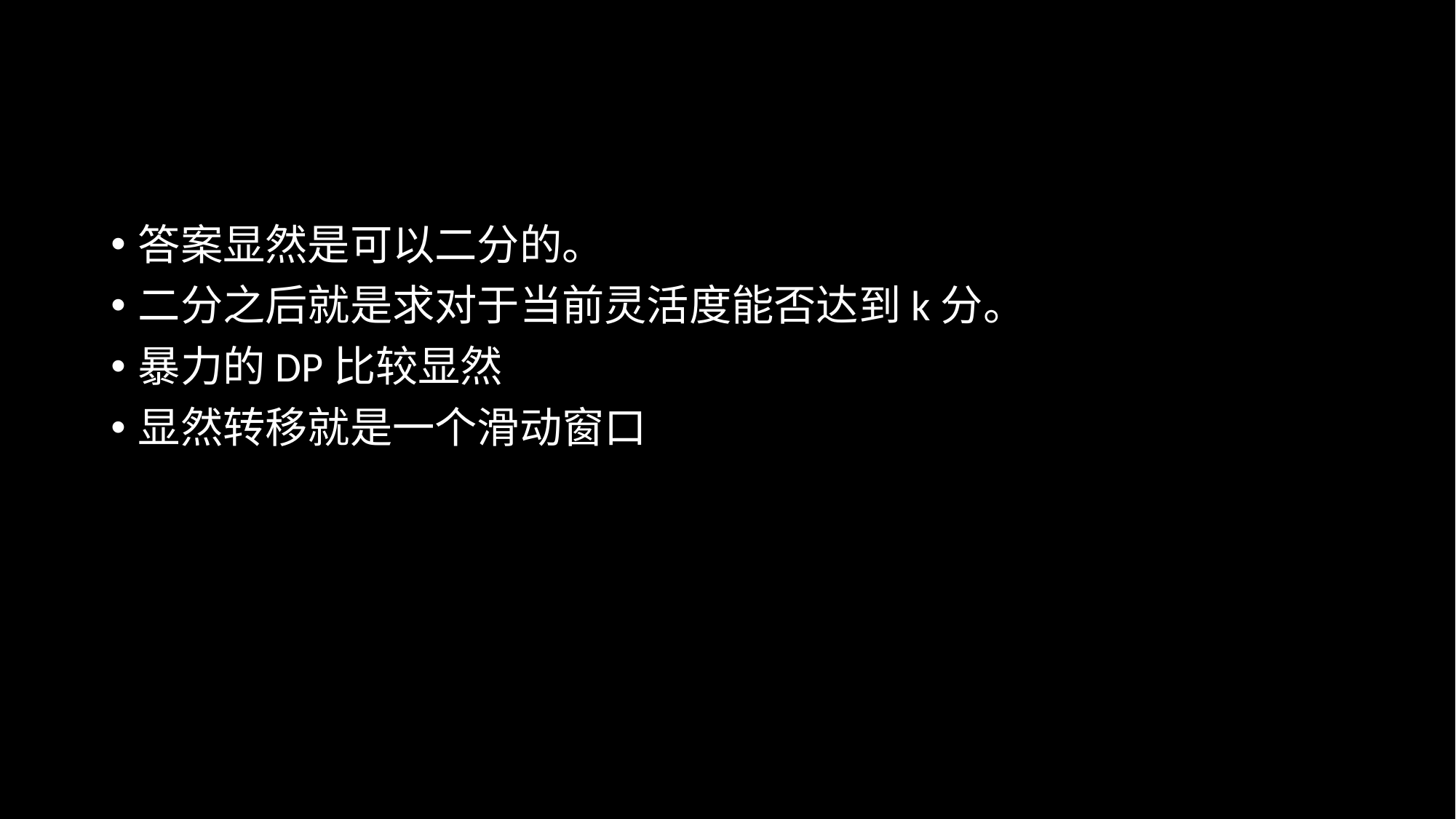

#
答案显然是可以二分的。
二分之后就是求对于当前灵活度能否达到k分。
暴力的DP比较显然
显然转移就是一个滑动窗口